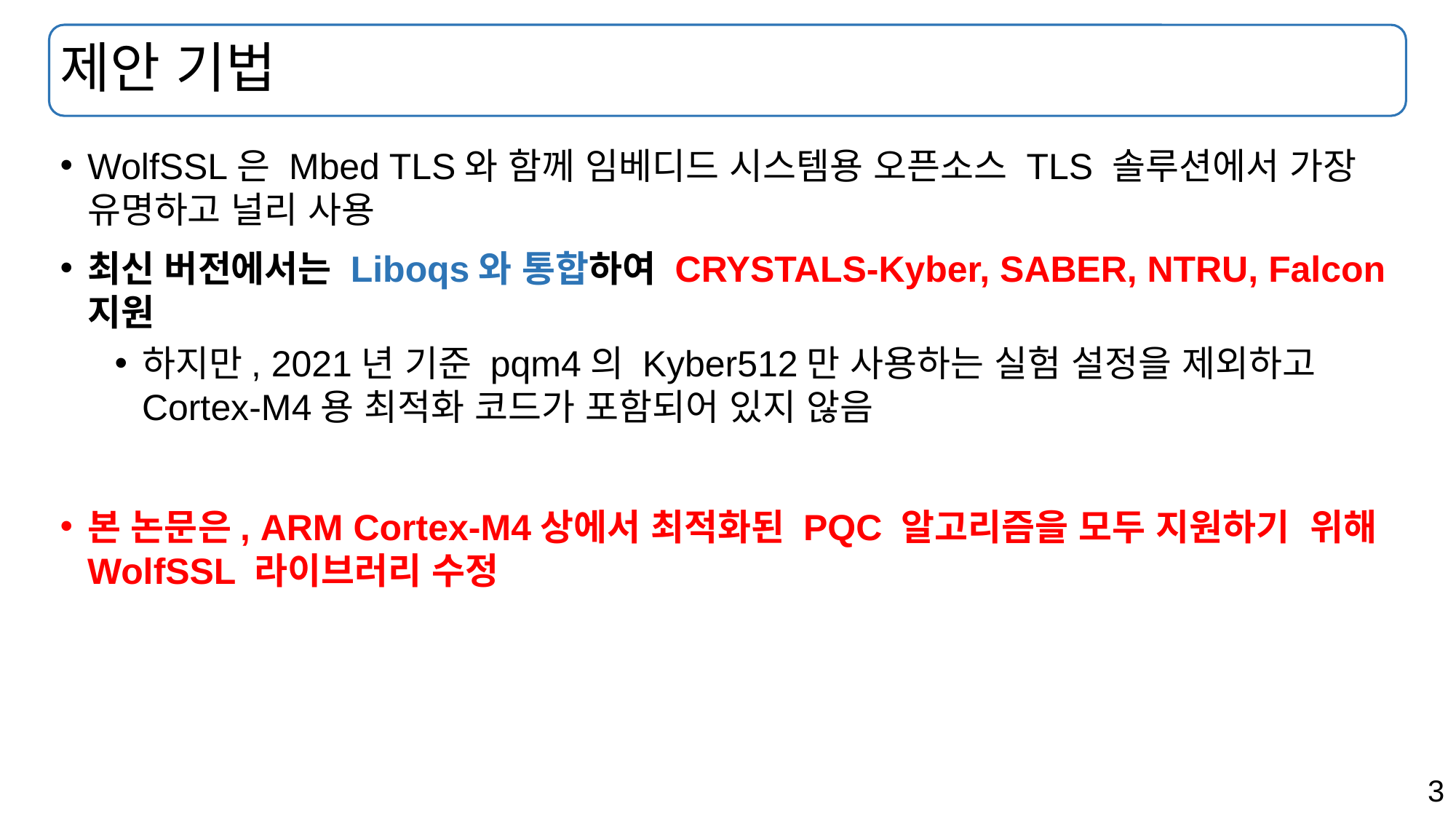

# 제안 기법
WolfSSL은 Mbed TLS와 함께 임베디드 시스템용 오픈소스 TLS 솔루션에서 가장 유명하고 널리 사용
최신 버전에서는 Liboqs와 통합하여 CRYSTALS-Kyber, SABER, NTRU, Falcon지원
하지만, 2021년 기준 pqm4의 Kyber512만 사용하는 실험 설정을 제외하고 Cortex-M4용 최적화 코드가 포함되어 있지 않음

본 논문은, ARM Cortex-M4상에서 최적화된 PQC 알고리즘을 모두 지원하기  위해 WolfSSL 라이브러리 수정